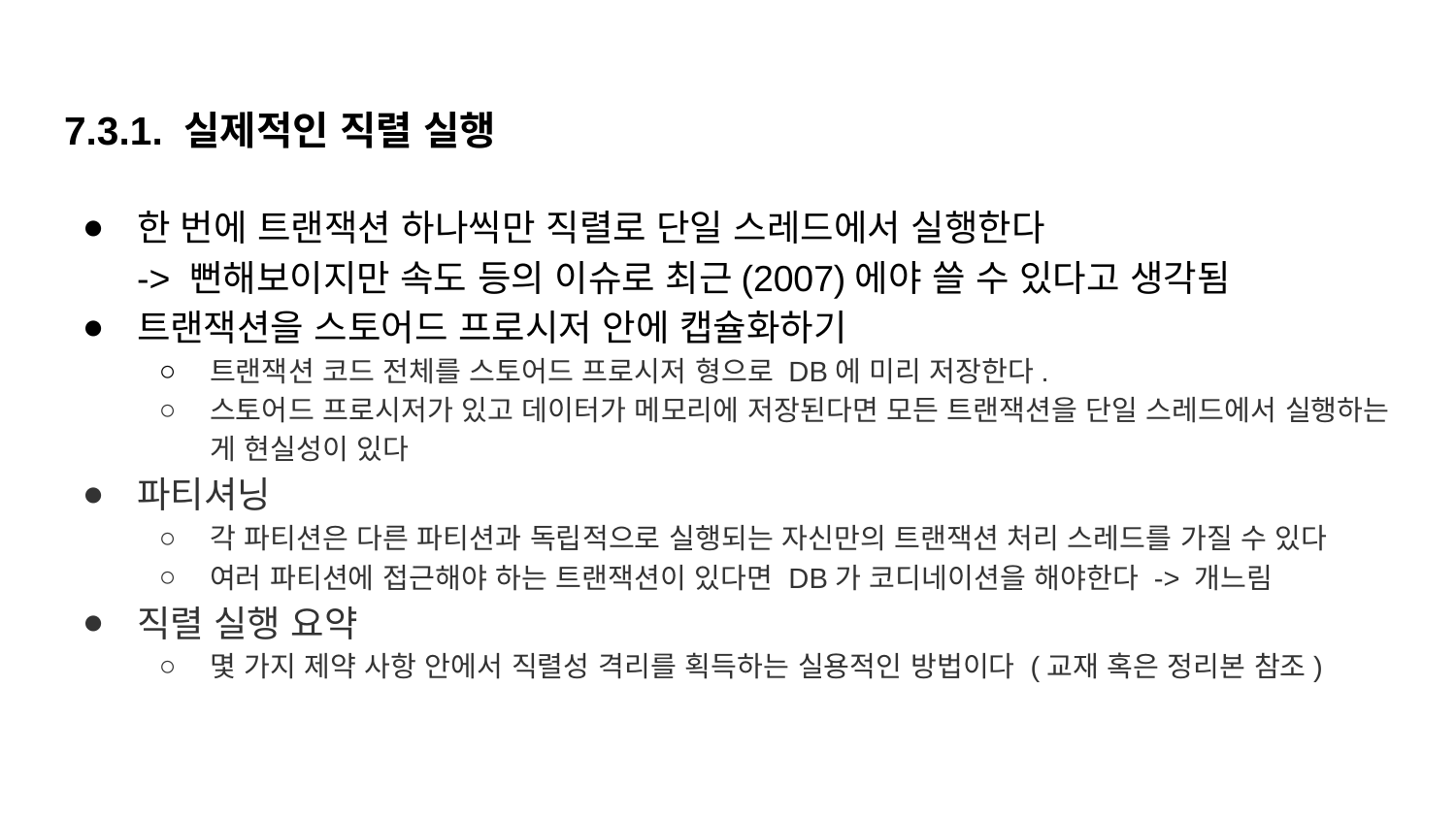

# 7.3.1. 실제적인 직렬 실행

한 번에 트랜잭션 하나씩만 직렬로 단일 스레드에서 실행한다
-> 뻔해보이지만 속도 등의 이슈로 최근(2007)에야 쓸 수 있다고 생각됨
트랜잭션을 스토어드 프로시저 안에 캡슐화하기
트랜잭션 코드 전체를 스토어드 프로시저 형으로 DB에 미리 저장한다.
스토어드 프로시저가 있고 데이터가 메모리에 저장된다면 모든 트랜잭션을 단일 스레드에서 실행하는 게 현실성이 있다
파티셔닝
각 파티션은 다른 파티션과 독립적으로 실행되는 자신만의 트랜잭션 처리 스레드를 가질 수 있다
여러 파티션에 접근해야 하는 트랜잭션이 있다면 DB가 코디네이션을 해야한다 -> 개느림
직렬 실행 요약
몇 가지 제약 사항 안에서 직렬성 격리를 획득하는 실용적인 방법이다 (교재 혹은 정리본 참조)